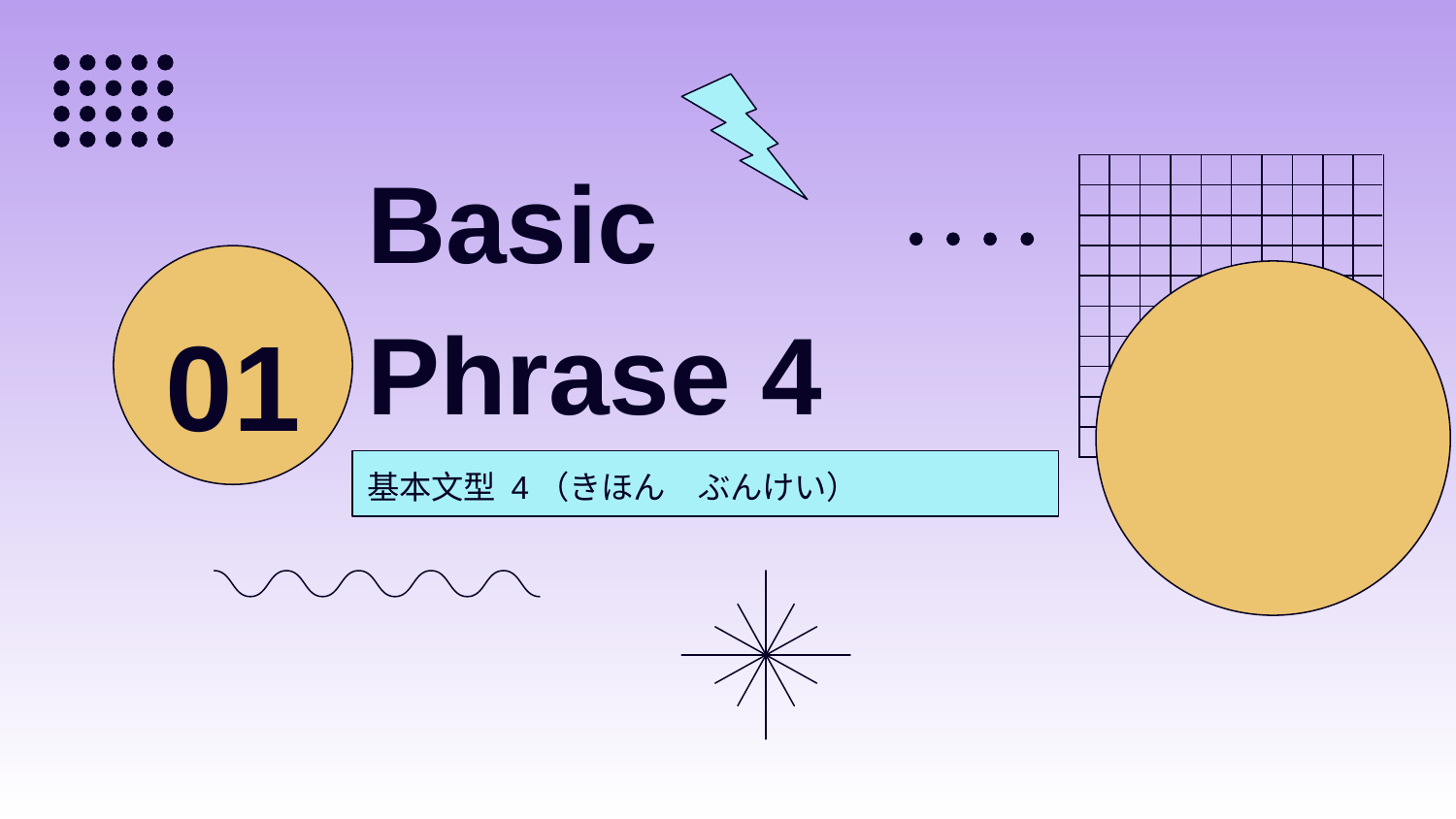

01
# Basic Phrase 4
基本文型 4（きほん　ぶんけい）